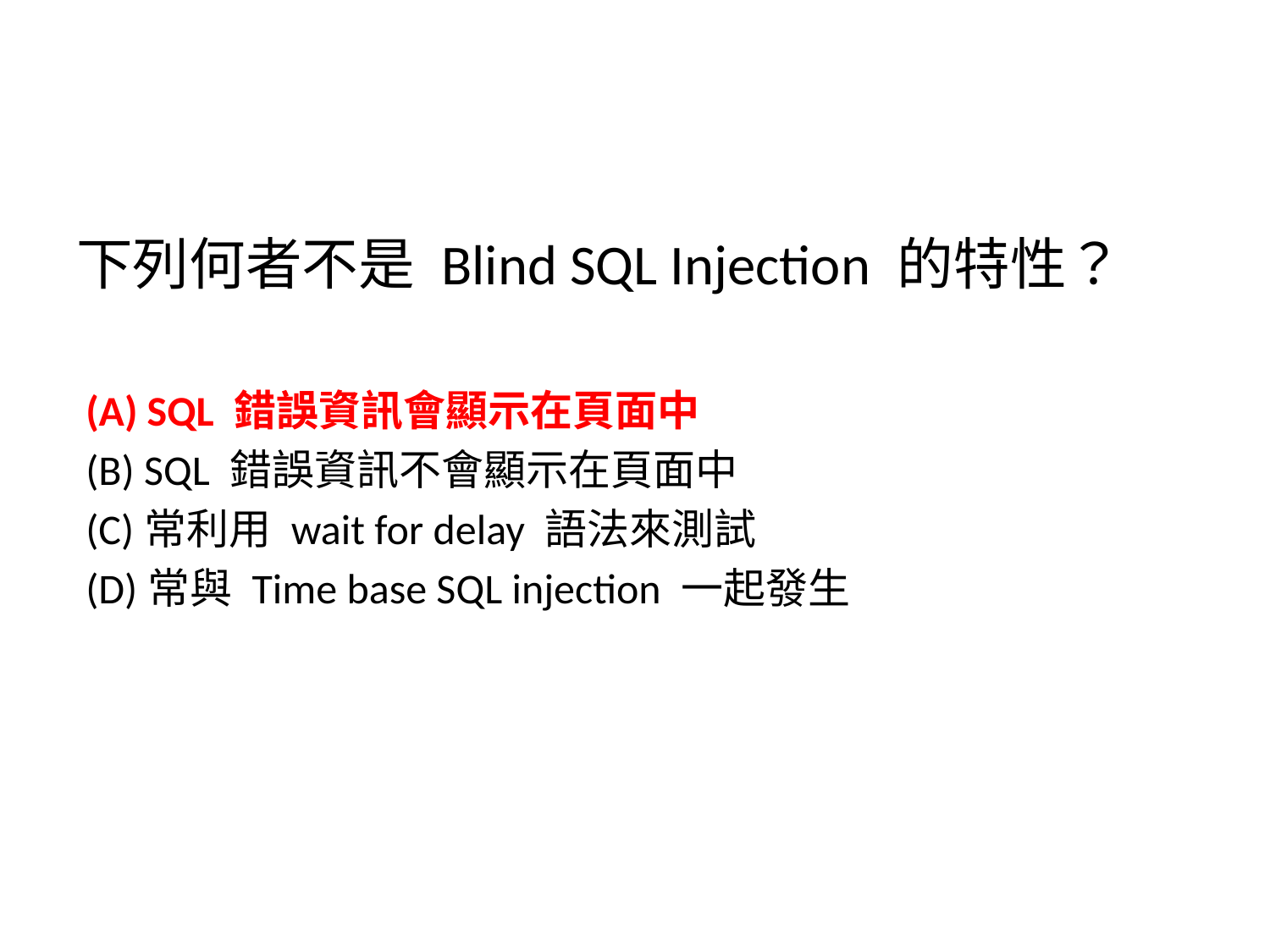

下列何者不是 Blind SQL Injection 的特性？

 (A) SQL 錯誤資訊會顯示在頁面中
 (B) SQL 錯誤資訊不會顯示在頁面中
 (C)常利用 wait for delay 語法來測試
 (D)常與 Time base SQL injection 一起發生